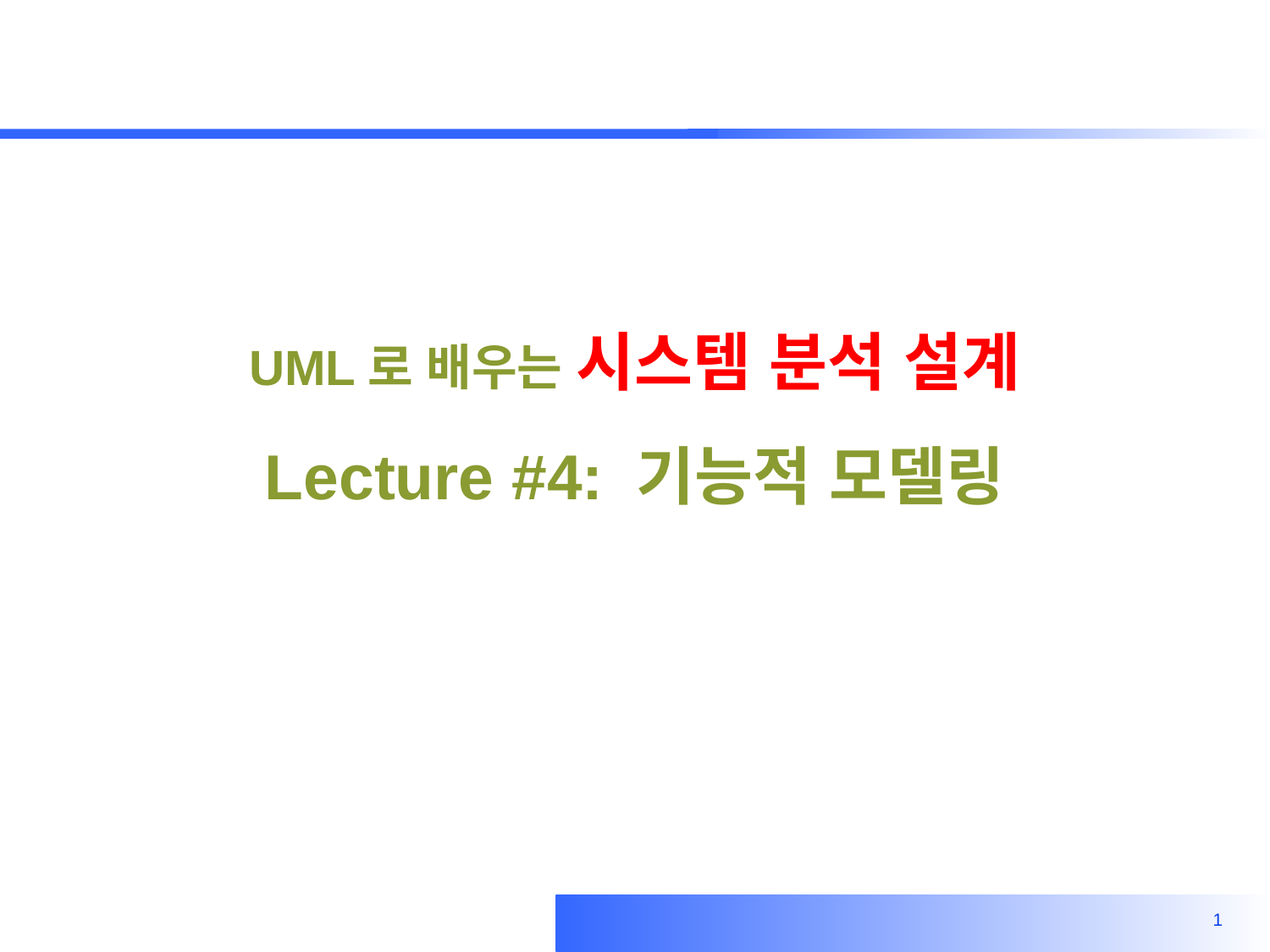

# UML로 배우는 시스템 분석 설계 Lecture #4: 기능적 모델링